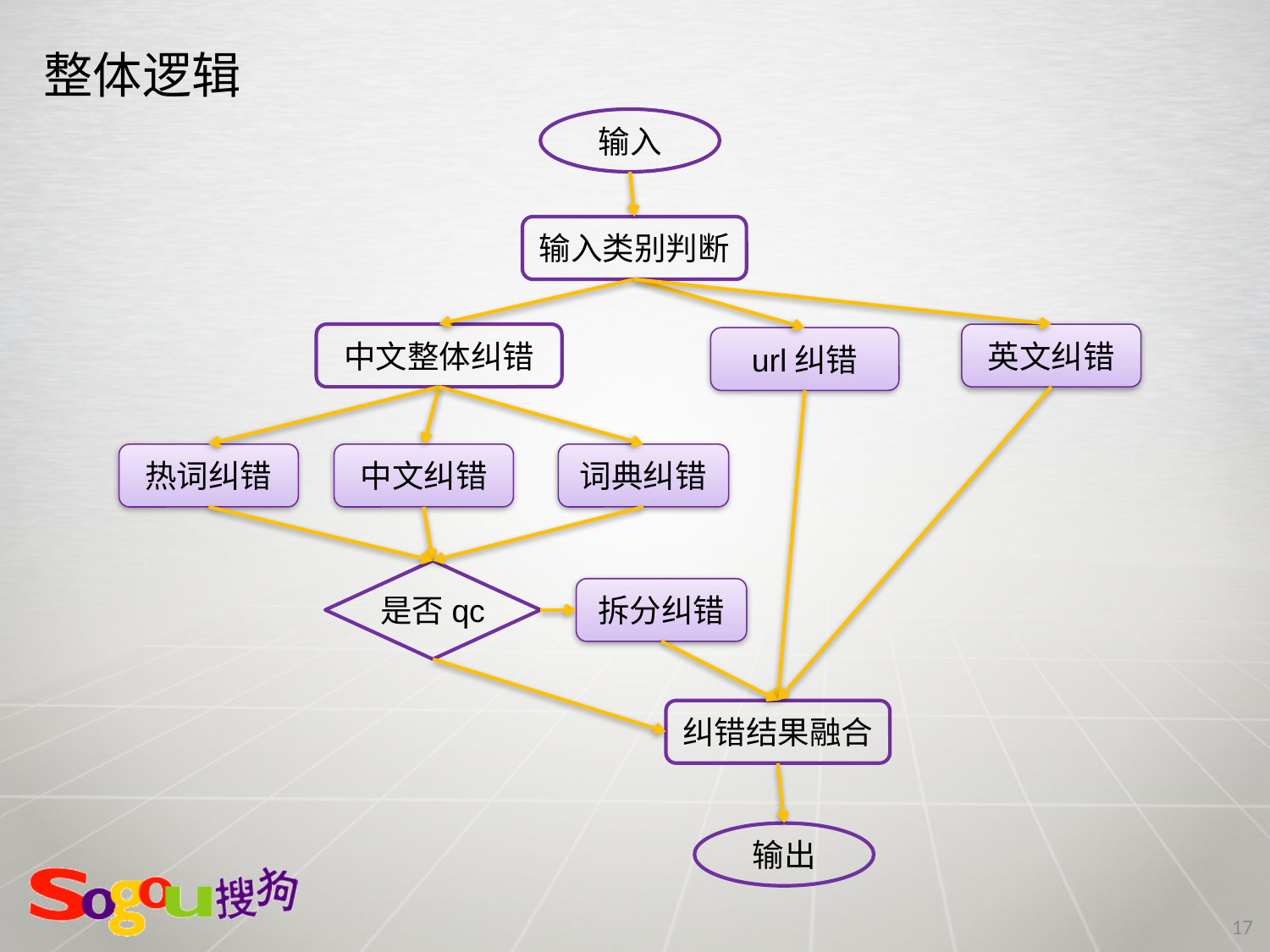

# 整体逻辑
输入
输入类别判断
中文整体纠错
英文纠错
url纠错
热词纠错
中文纠错
词典纠错
是否qc
拆分纠错
纠错结果融合
输出
17